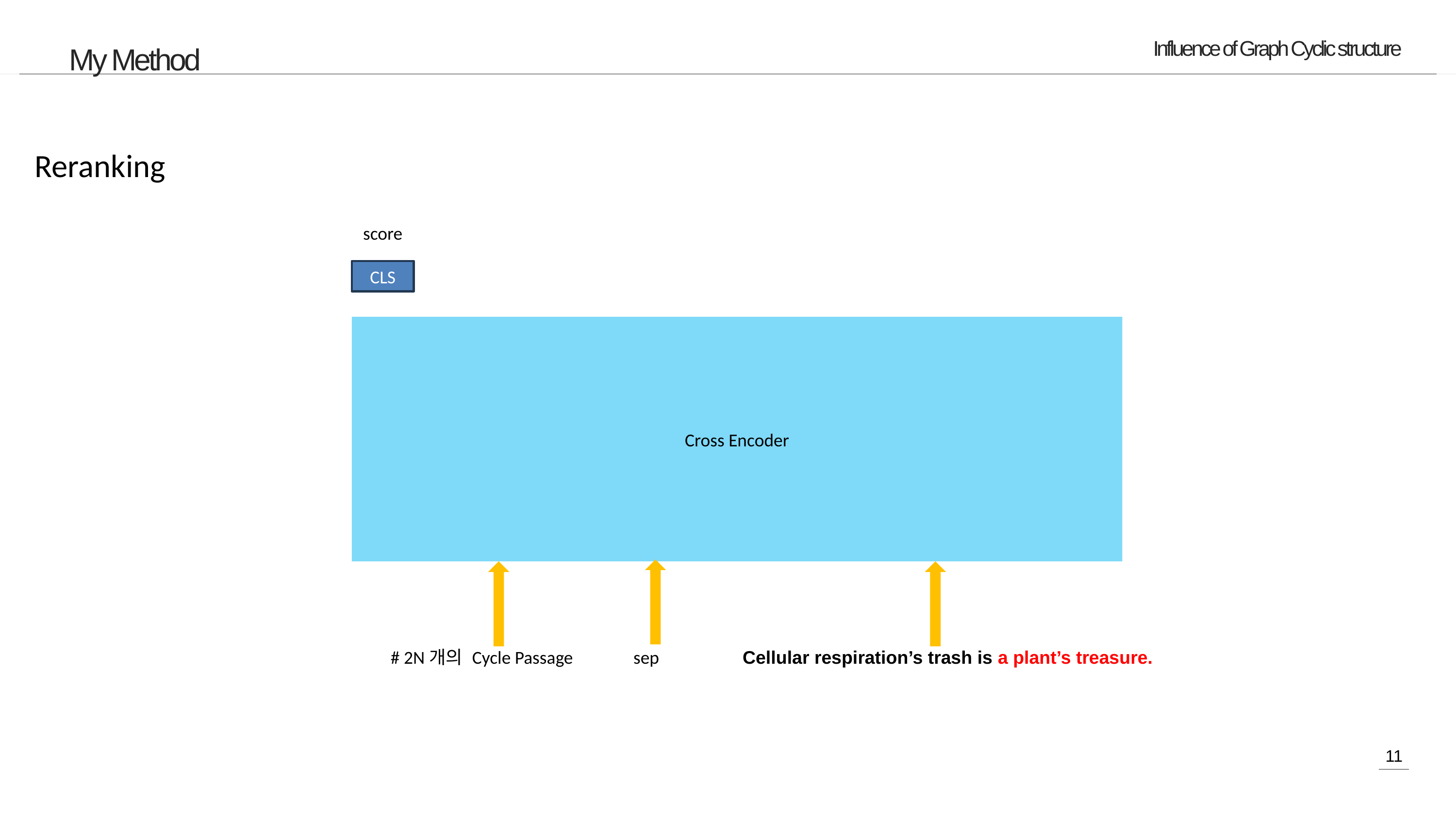

My Method
Reranking
score
CLS
Cross Encoder

# 2N개의 Cycle Passage
Cellular respiration’s trash is a plant’s treasure.
sep